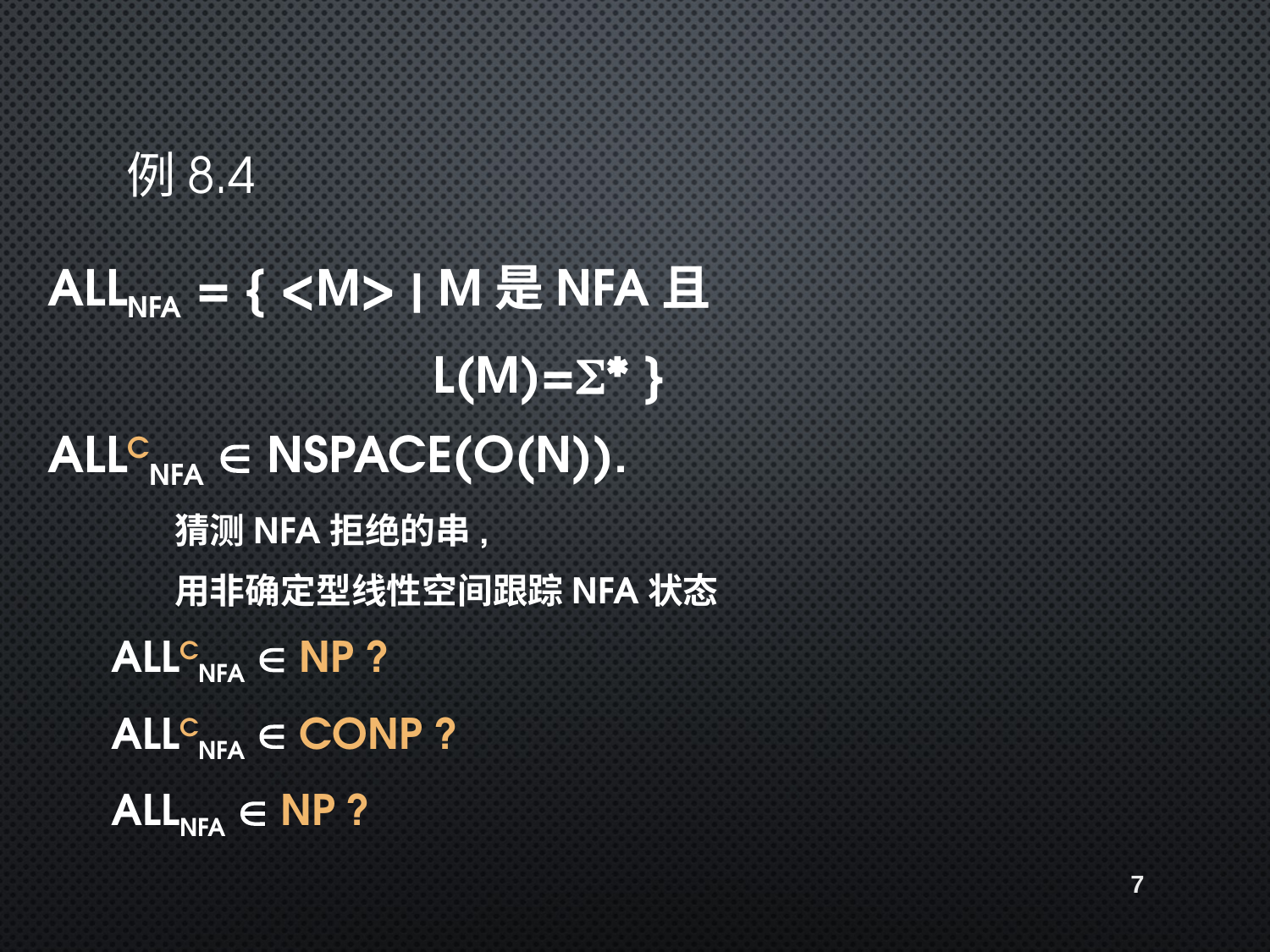

# 例8.4
ALLNFA = { <M> | M是NFA且
                            L(M)=Σ* }
ALLcNFA ∈ NSPACE(O(n)).
猜测NFA拒绝的串,
用非确定型线性空间跟踪NFA状态
ALLcNFA ∈ NP ?
ALLcNFA ∈ coNP ?
ALLNFA ∈ NP ?
7